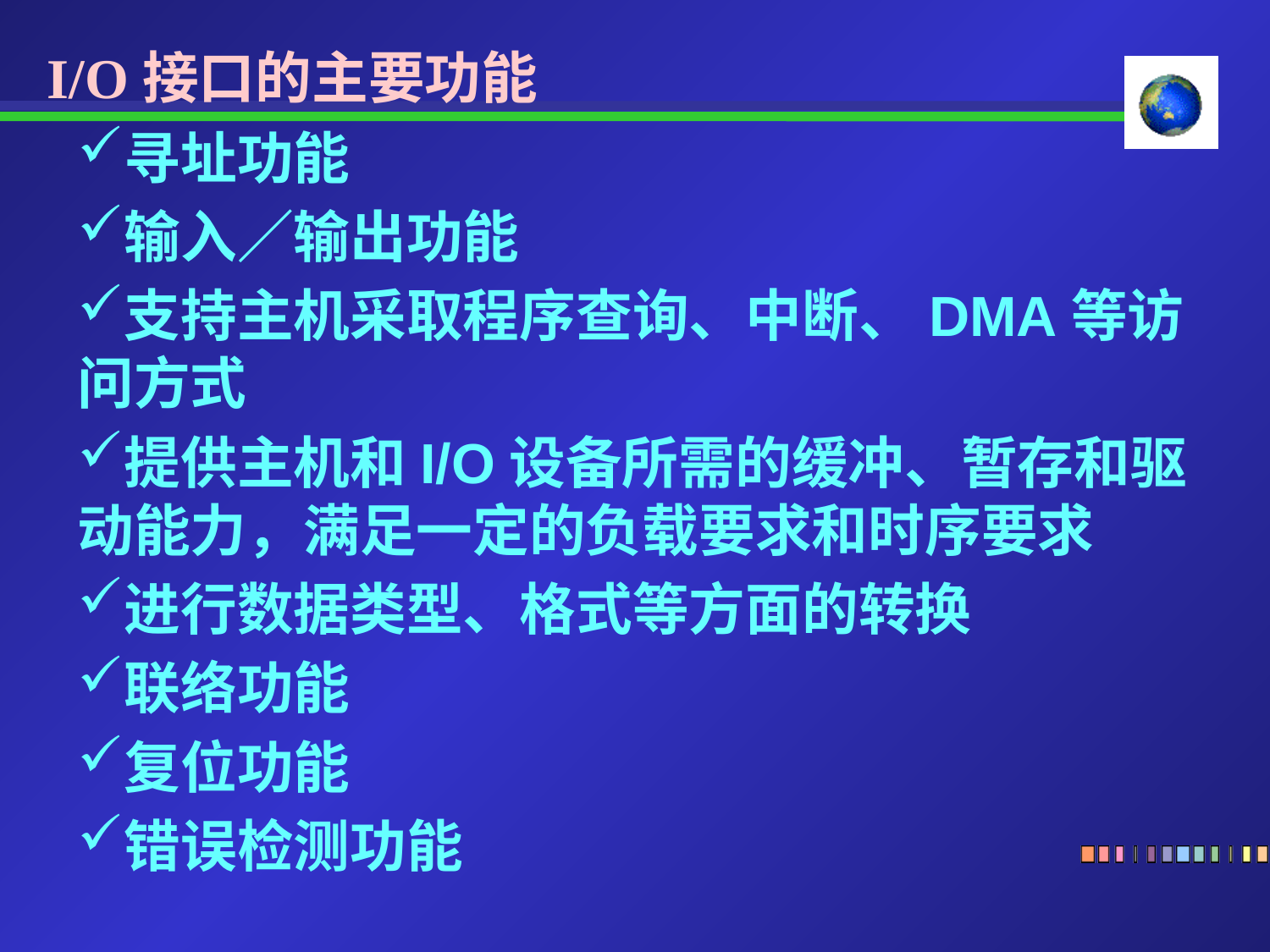

I/O接口的主要功能
寻址功能
输入／输出功能
支持主机采取程序查询、中断、DMA等访问方式
提供主机和I/O设备所需的缓冲、暂存和驱动能力，满足一定的负载要求和时序要求
进行数据类型、格式等方面的转换
联络功能
复位功能
错误检测功能
10